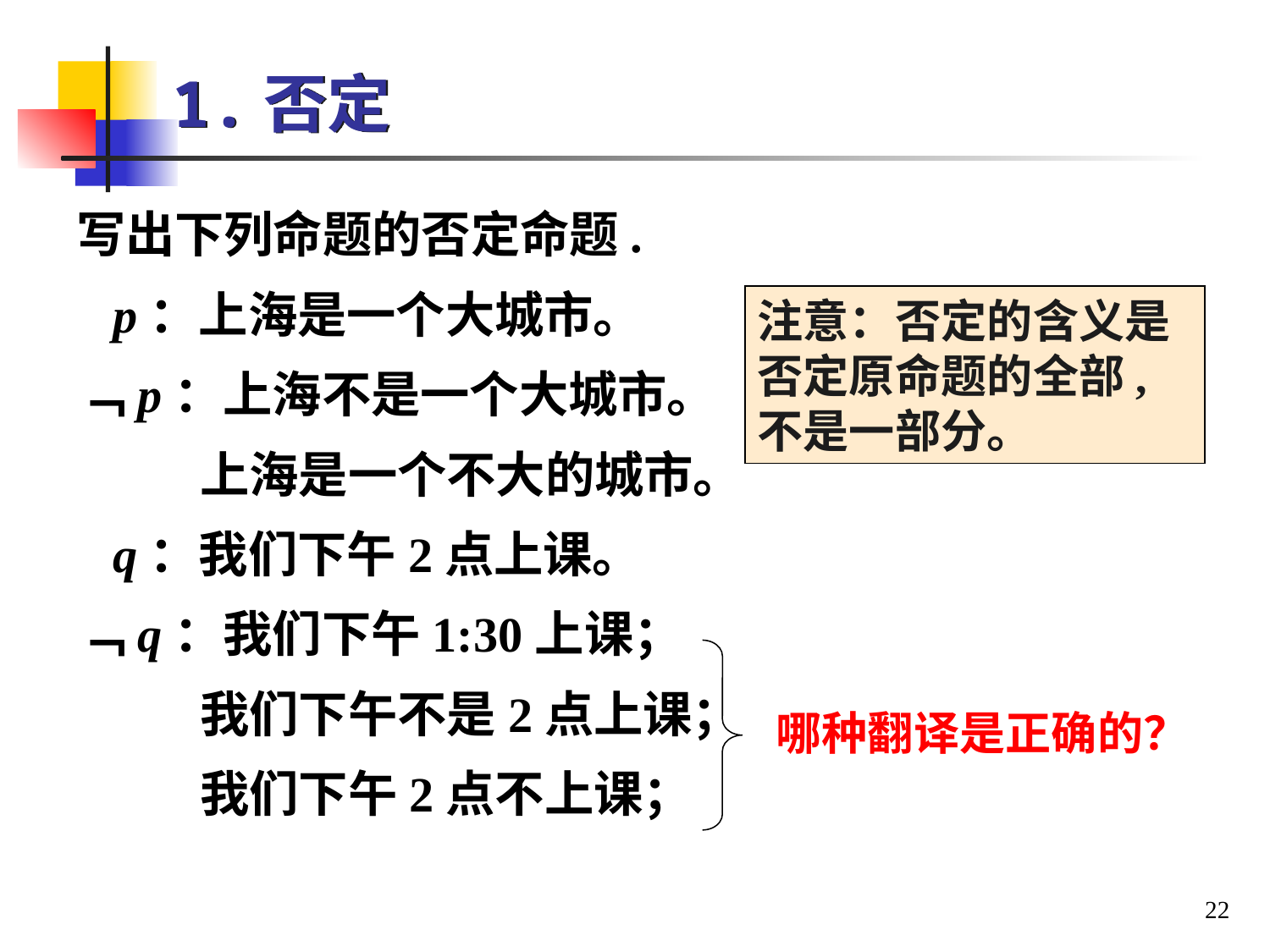

# 1.否定
写出下列命题的否定命题.
   p：上海是一个大城市。
﹁p：上海不是一个大城市。
          上海是一个不大的城市。
   q：我们下午2点上课。
﹁q：我们下午1:30上课；
          我们下午不是2点上课；
          我们下午2点不上课；
注意：否定的含义是否定原命题的全部, 不是一部分。

哪种翻译是正确的？
22